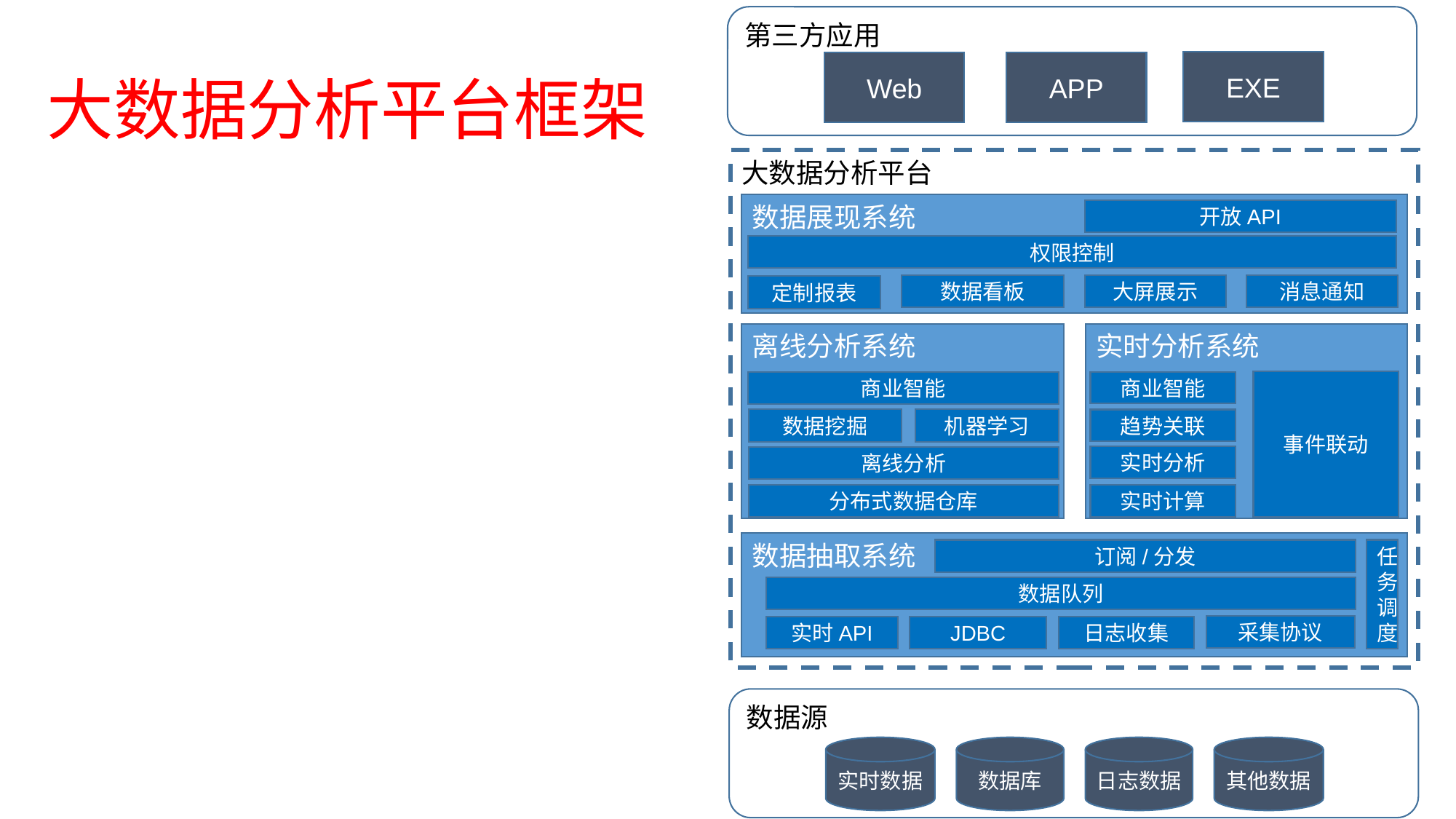

第三方应用
EXE
Web
APP
大数据分析平台框架
大数据分析平台
数据展现系统
开放API
权限控制
数据看板
大屏展示
消息通知
定制报表
实时分析系统
离线分析系统
事件联动
商业智能
商业智能
趋势关联
数据挖掘
机器学习
实时分析
离线分析
分布式数据仓库
实时计算
数据抽取系统
任务调度
订阅/分发
数据队列
采集协议
实时API
JDBC
日志收集
数据源
实时数据
数据库
日志数据
其他数据